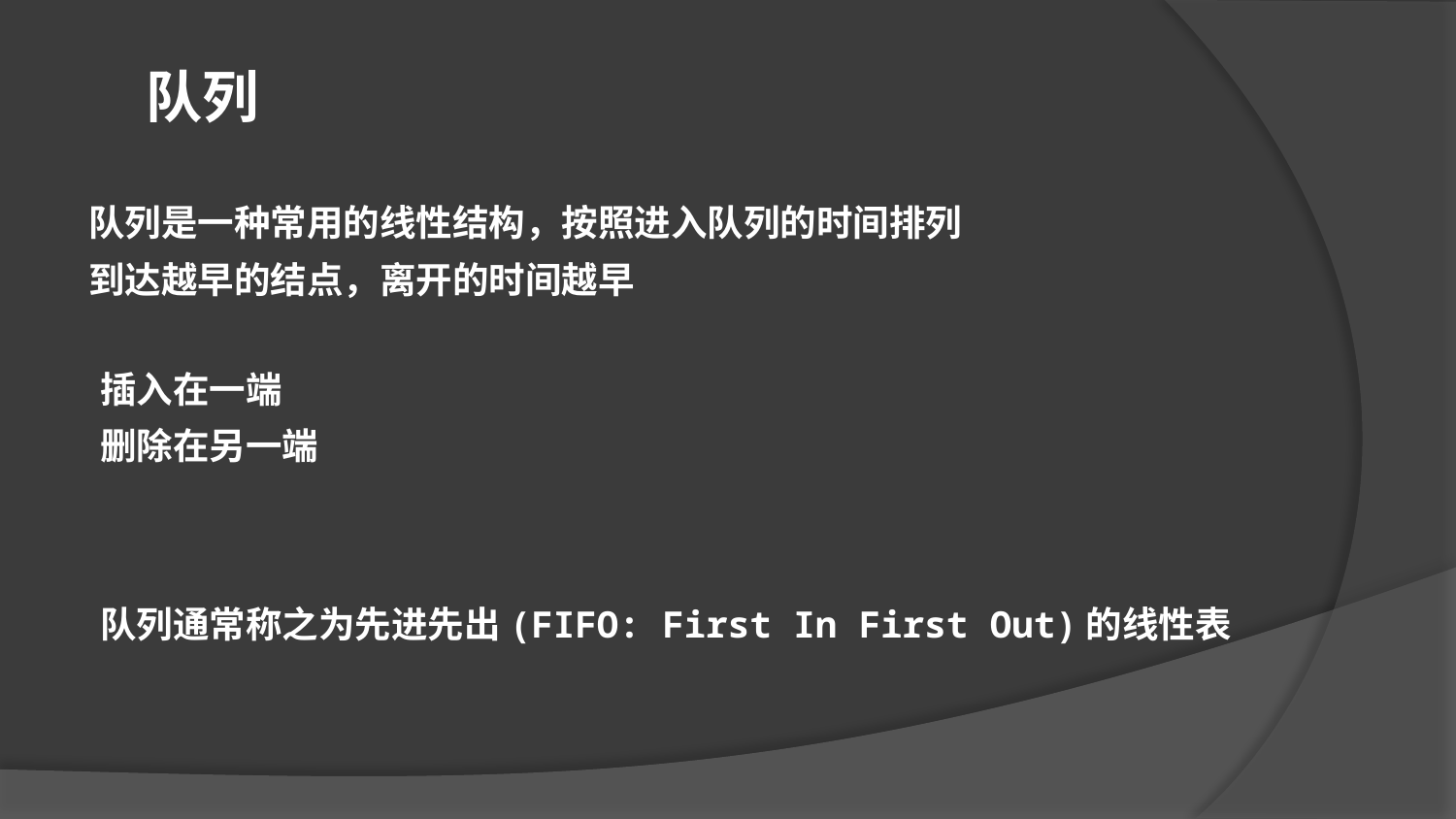

队列
队列是一种常用的线性结构，按照进入队列的时间排列
到达越早的结点，离开的时间越早
插入在一端
删除在另一端
队列通常称之为先进先出(FIFO: First In First Out)的线性表